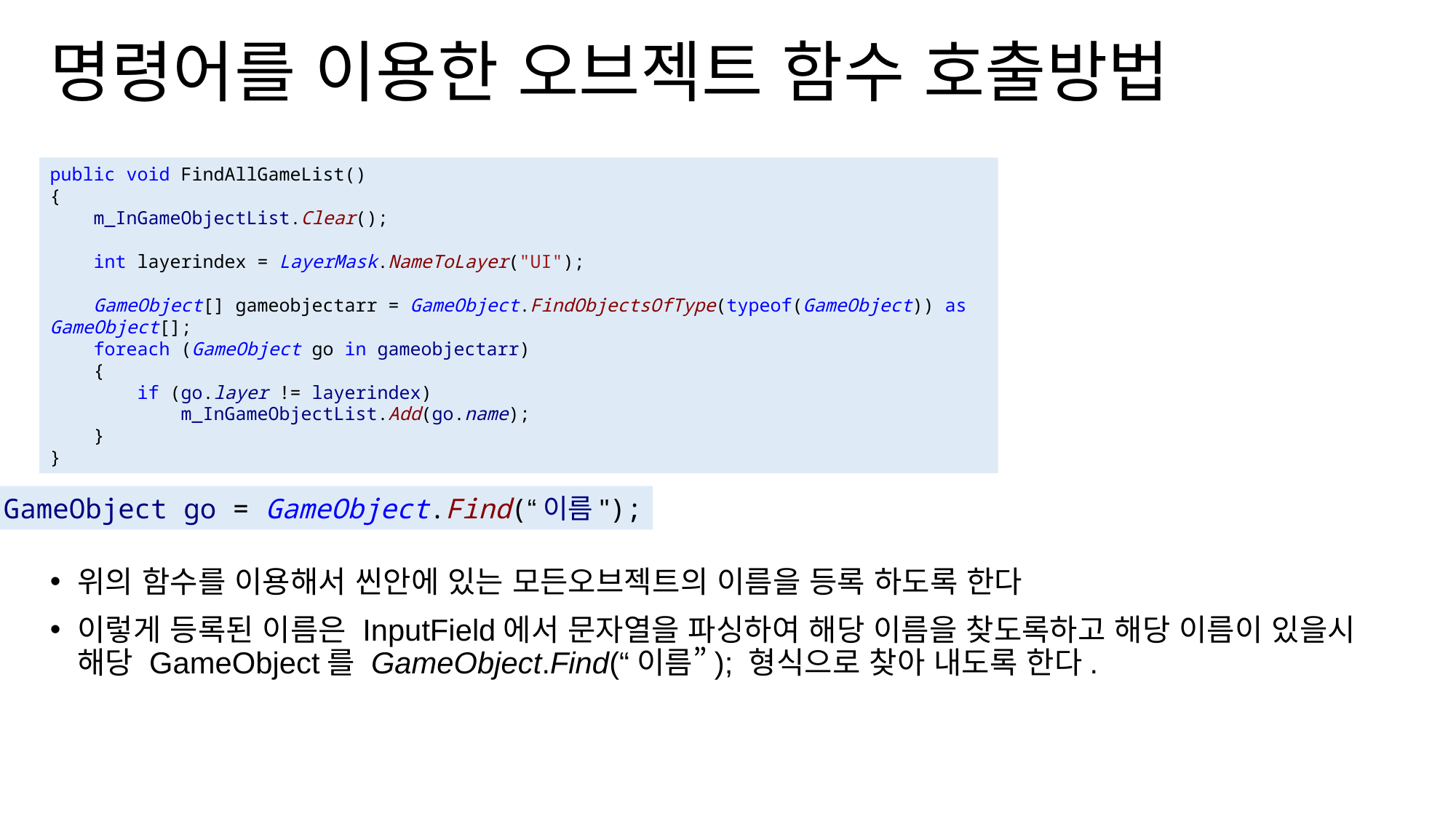

# 명령어를 이용한 오브젝트 함수 호출방법
public void FindAllGameList()
{
    m_InGameObjectList.Clear();

    int layerindex = LayerMask.NameToLayer("UI");

    GameObject[] gameobjectarr = GameObject.FindObjectsOfType(typeof(GameObject)) as GameObject[];
    foreach (GameObject go in gameobjectarr)
    {
        if (go.layer != layerindex)
            m_InGameObjectList.Add(go.name);
    }
}
GameObject go = GameObject.Find(“이름");
위의 함수를 이용해서 씬안에 있는 모든오브젝트의 이름을 등록 하도록 한다
이렇게 등록된 이름은 InputField에서 문자열을 파싱하여 해당 이름을 찾도록하고 해당 이름이 있을시 해당 GameObject를 GameObject.Find(“이름”); 형식으로 찾아 내도록 한다.